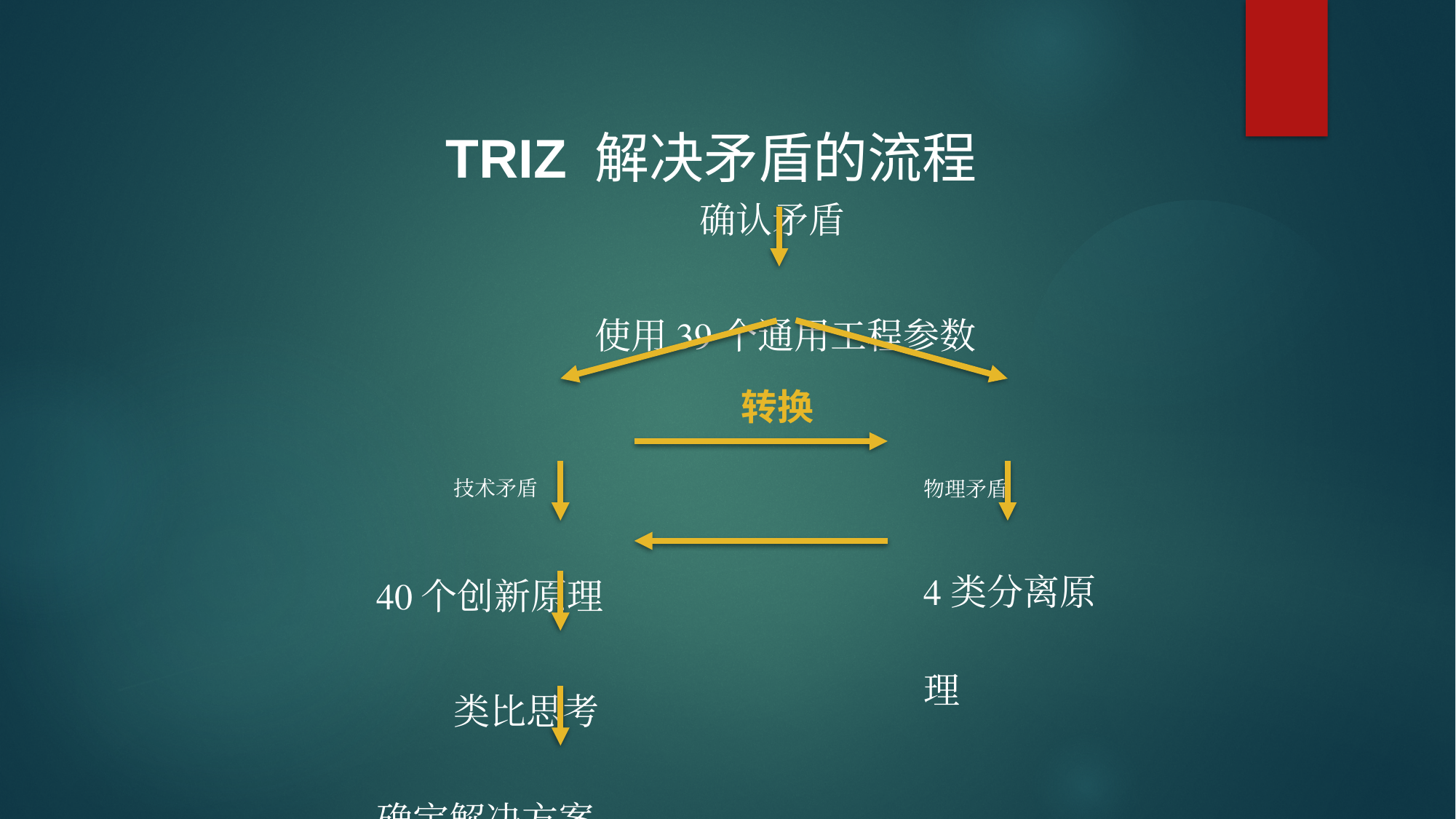

TRIZ 解决矛盾的流程
确认矛盾

使用39个通用工程参数

转换
技术矛盾
物理矛盾

4类分离原理
40个创新原理

类比思考

确定解决方案